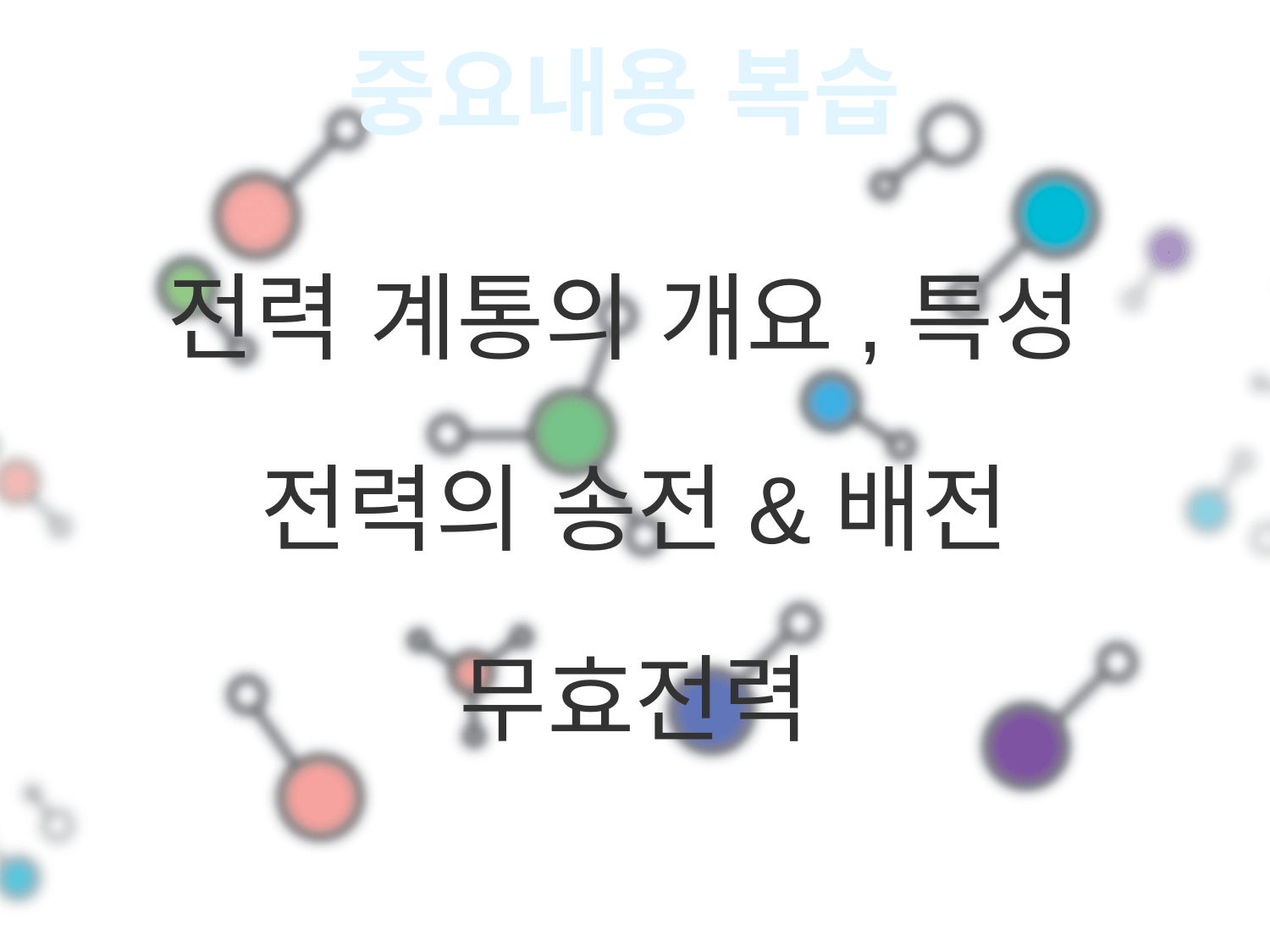

중요내용 복습
전력 계통의 개요,특성
전력의 송전&배전
무효전력